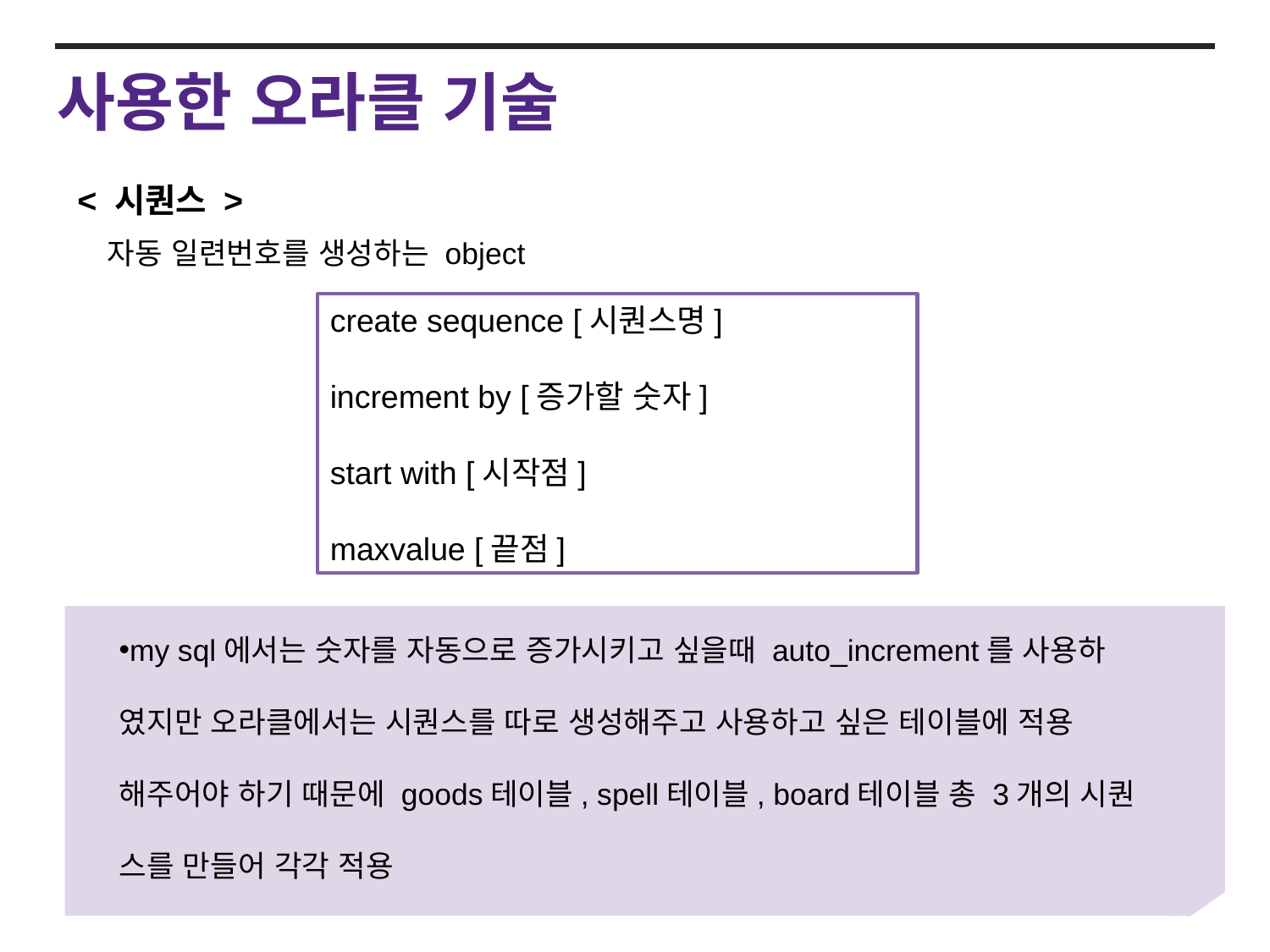

사용한 오라클 기술
< 시퀀스 >
자동 일련번호를 생성하는 object

create sequence [시퀀스명]
increment by [증가할 숫자]
start with [시작점]
maxvalue [끝점]

my sql에서는 숫자를 자동으로 증가시키고 싶을때 auto_increment를 사용하

였지만 오라클에서는 시퀀스를 따로 생성해주고 사용하고 싶은 테이블에 적용

해주어야 하기 때문에 goods테이블, spell테이블, board테이블 총 3개의 시퀀

스를 만들어 각각 적용
35